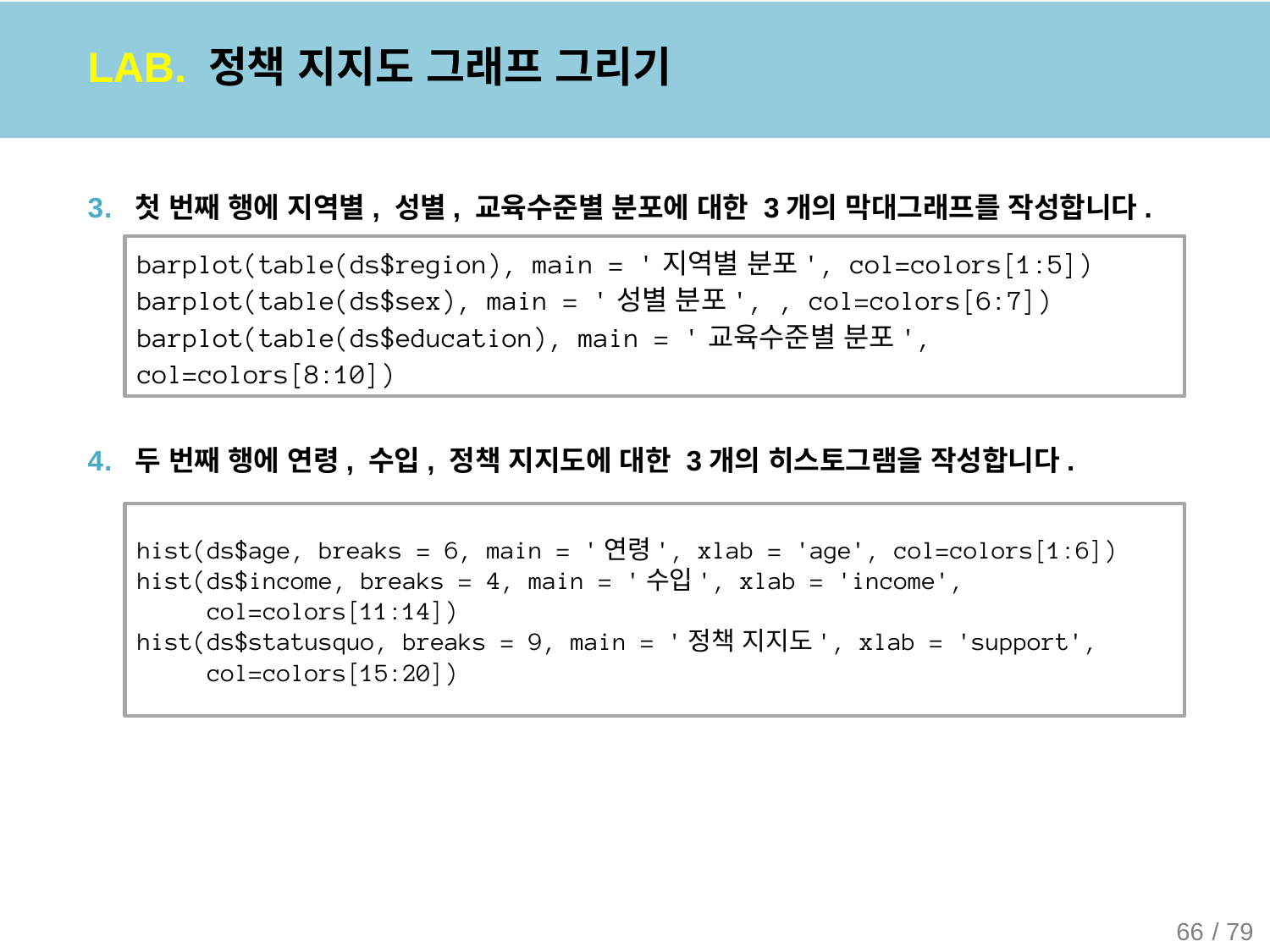

# LAB. 정책 지지도 그래프 그리기
첫 번째 행에 지역별, 성별, 교육수준별 분포에 대한 3개의 막대그래프를 작성합니다.

두 번째 행에 연령, 수입, 정책 지지도에 대한 3개의 히스토그램을 작성합니다.

barplot(table(ds$region), main = '지역별 분포', col=colors[1:5])
barplot(table(ds$sex), main = '성별 분포', , col=colors[6:7])
barplot(table(ds$education), main = '교육수준별 분포', col=colors[8:10])
hist(ds$age, breaks = 6, main = '연령', xlab = 'age', col=colors[1:6])
hist(ds$income, breaks = 4, main = '수입', xlab = 'income',
     col=colors[11:14])
hist(ds$statusquo, breaks = 9, main = '정책 지지도', xlab = 'support',
     col=colors[15:20])